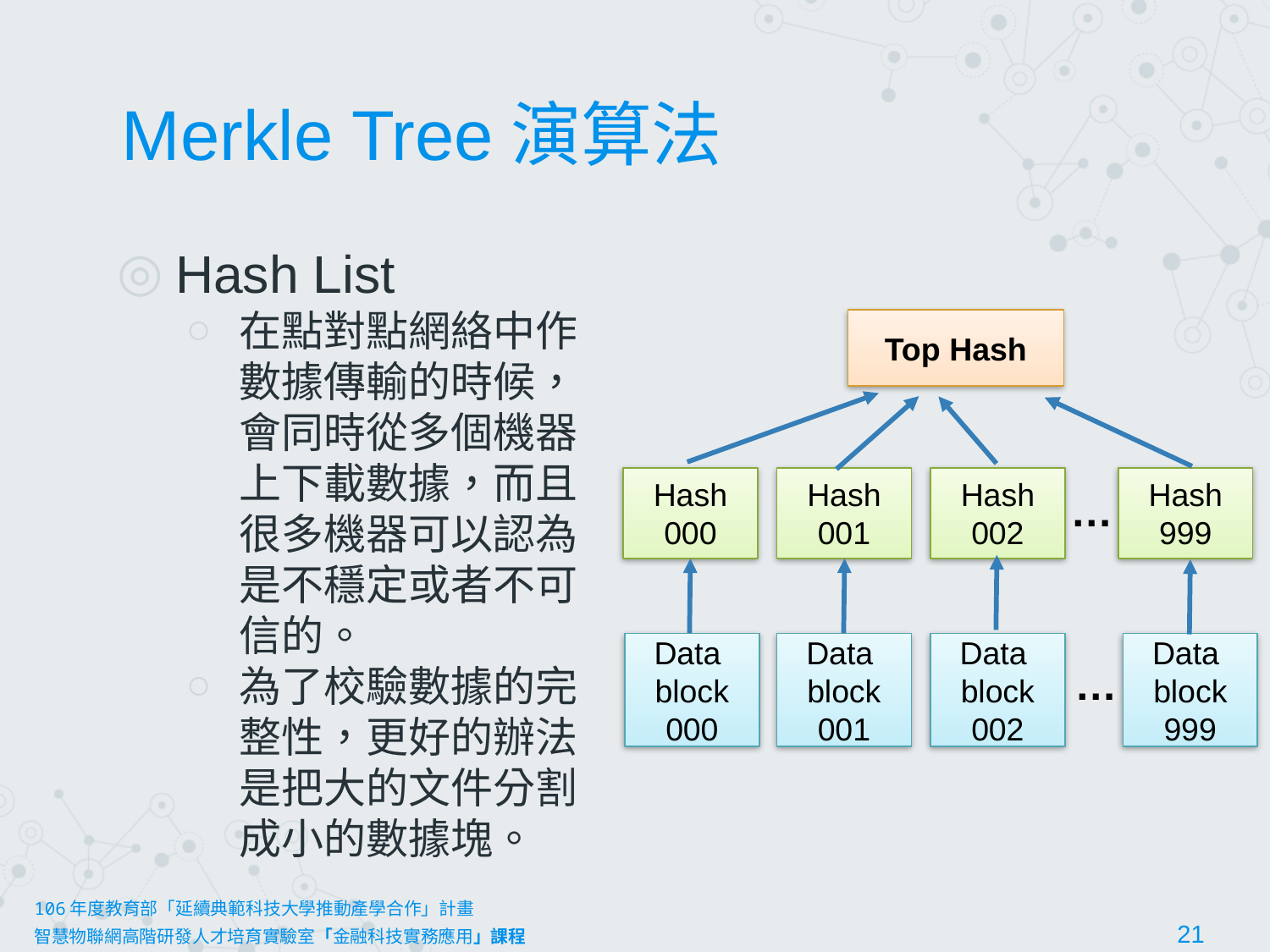

# Merkle Tree演算法
Hash List
在點對點網絡中作數據傳輸的時候，會同時從多個機器上下載數據，而且很多機器可以認為是不穩定或者不可信的。
為了校驗數據的完整性，更好的辦法是把大的文件分割成小的數據塊。
Top Hash
Hash
002
Hash
999
Hash
000
Hash
001
…
Data
block
000
Data
block
001
Data
block
002
Data
block
999
…
106年度教育部「延續典範科技大學推動產學合作」計畫
智慧物聯網高階研發人才培育實驗室「金融科技實務應用」課程						21